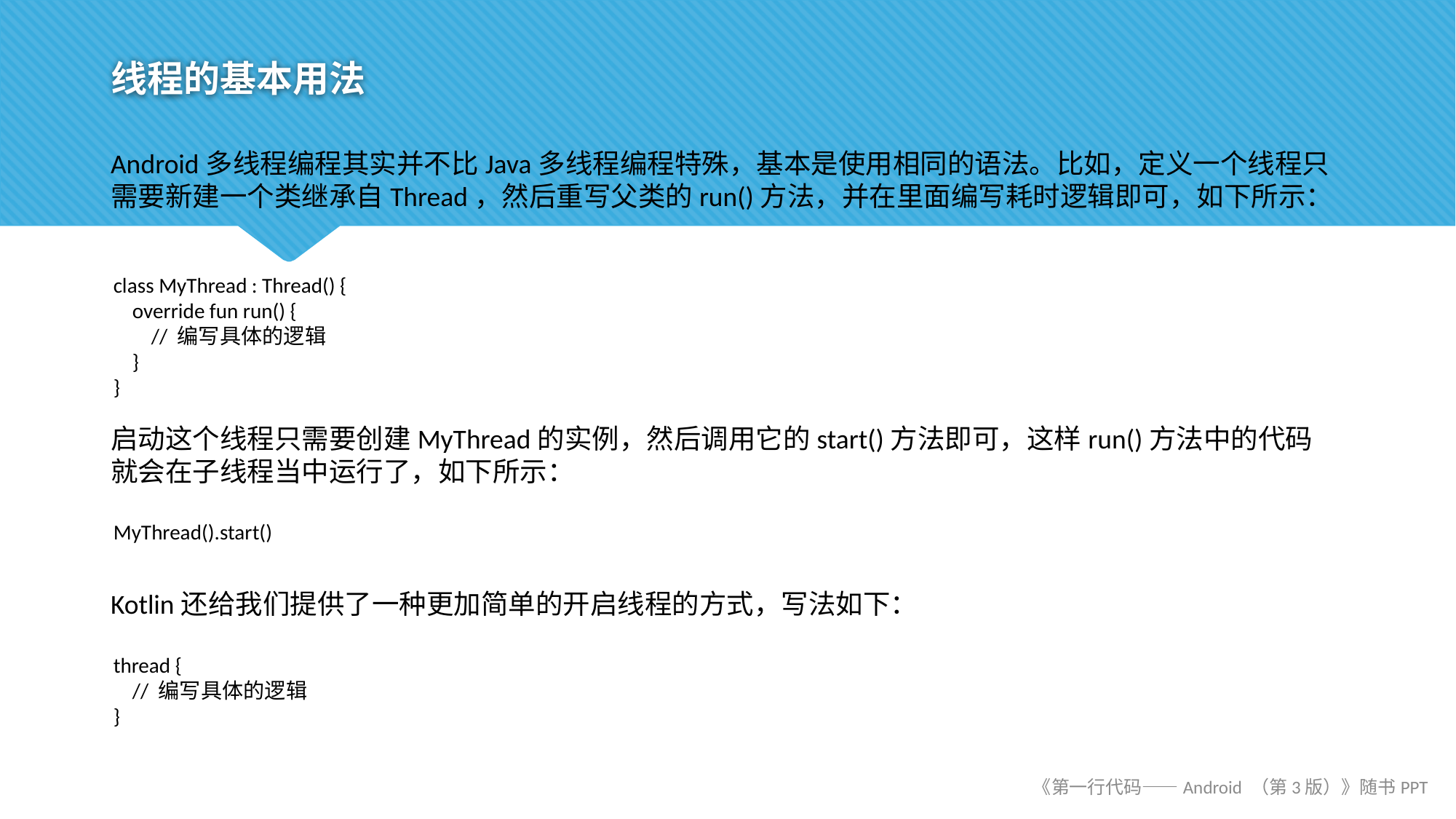

# 线程的基本用法
Android多线程编程其实并不比Java多线程编程特殊，基本是使用相同的语法。比如，定义一个线程只需要新建一个类继承自Thread，然后重写父类的run()方法，并在里面编写耗时逻辑即可，如下所示：
class MyThread : Thread() {
    override fun run() {
        // 编写具体的逻辑
    }
}
启动这个线程只需要创建MyThread的实例，然后调用它的start()方法即可，这样run()方法中的代码就会在子线程当中运行了，如下所示：
MyThread().start()
Kotlin还给我们提供了一种更加简单的开启线程的方式，写法如下：
thread {
    // 编写具体的逻辑
}